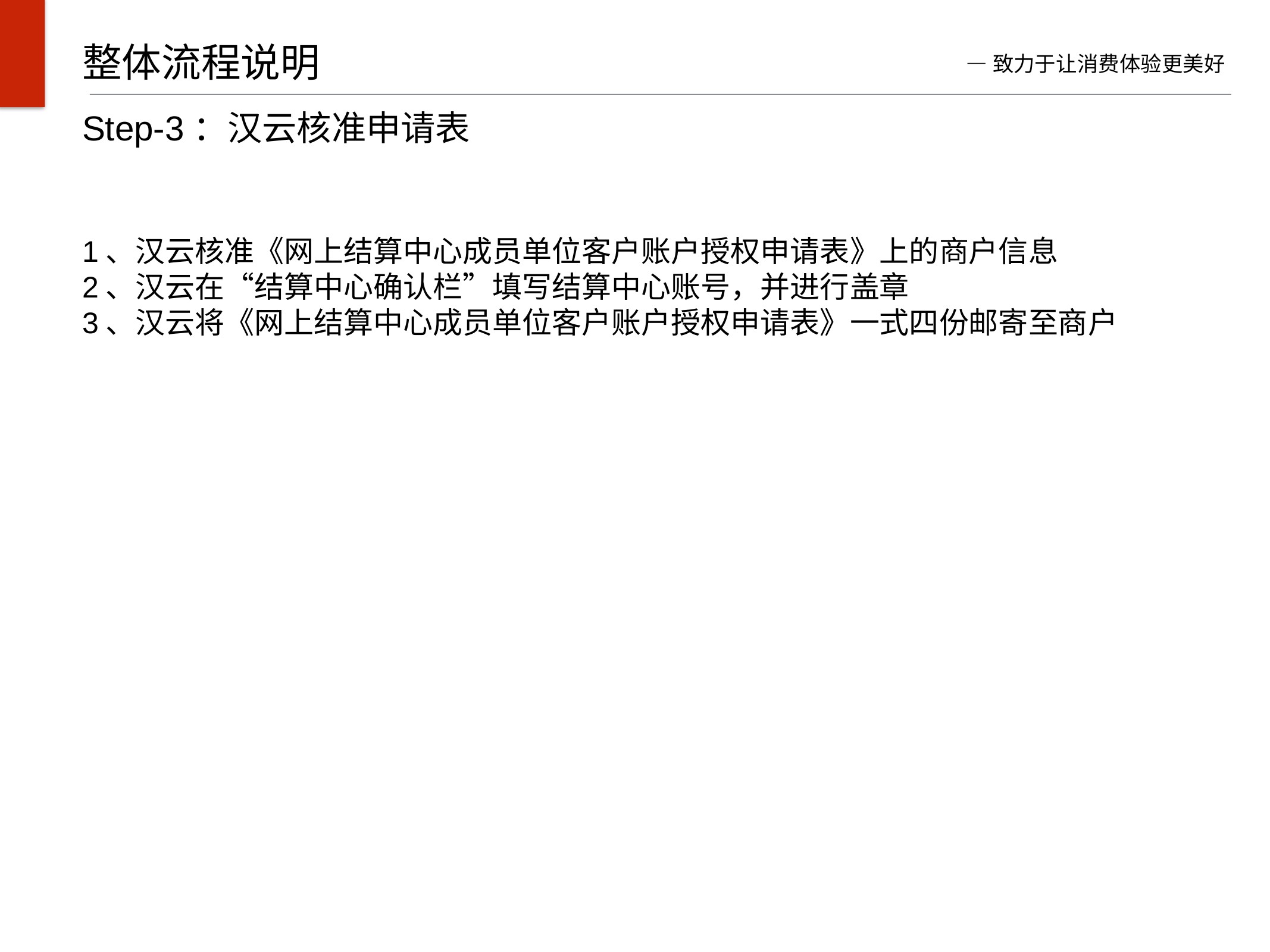

整体流程说明
 —致力于让消费体验更美好

Step-3：汉云核准申请表
1、汉云核准《网上结算中心成员单位客户账户授权申请表》上的商户信息
2、汉云在“结算中心确认栏”填写结算中心账号，并进行盖章
3、汉云将《网上结算中心成员单位客户账户授权申请表》一式四份邮寄至商户